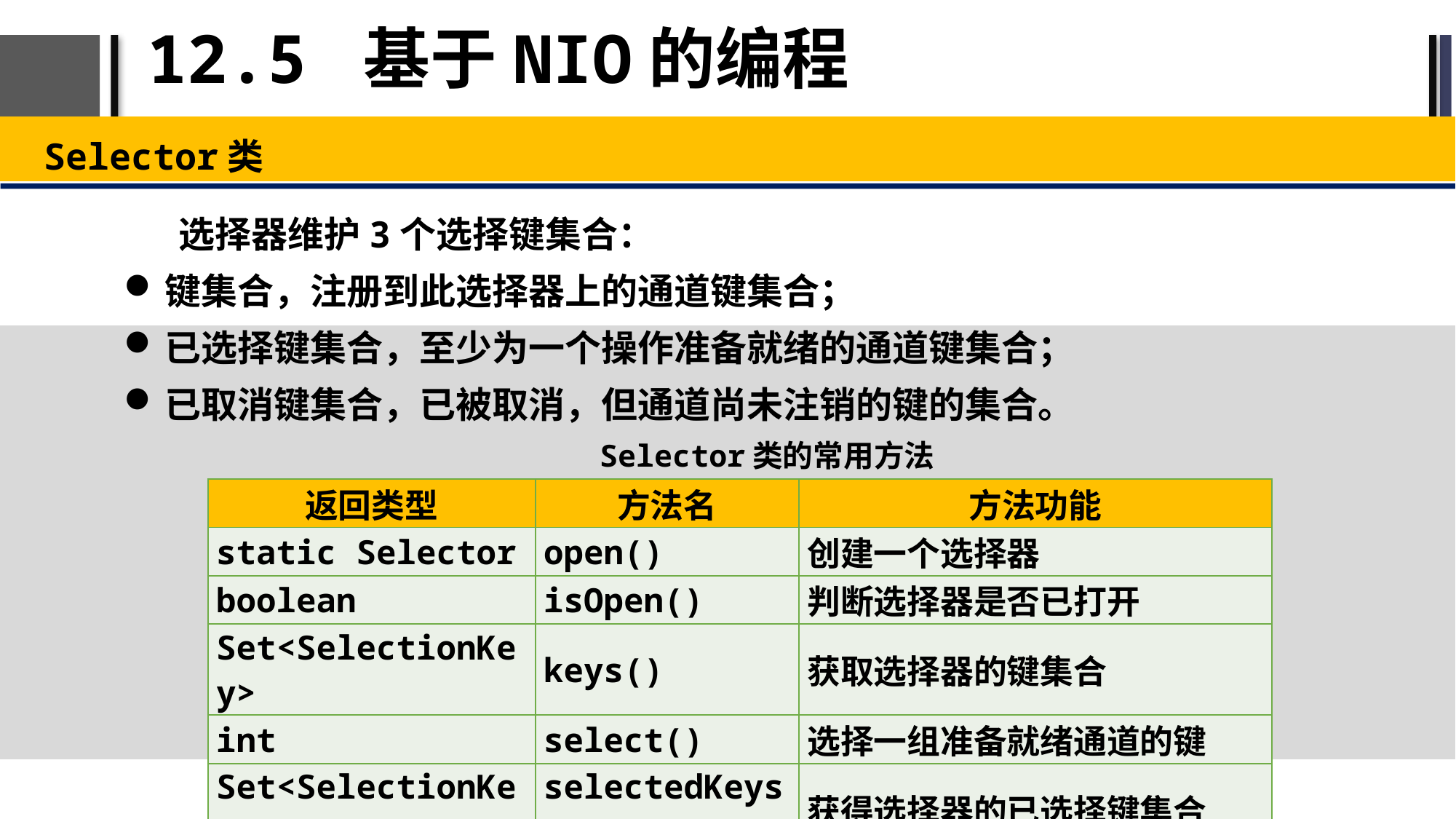

# 12.5 基于NIO的编程

Selector类

选择器维护3个选择键集合：
键集合，注册到此选择器上的通道键集合；
已选择键集合，至少为一个操作准备就绪的通道键集合；
已取消键集合，已被取消，但通道尚未注销的键的集合。
Selector类的常用方法

| 返回类型 | 方法名 | 方法功能 |
| --- | --- | --- |
| static Selector | open() | 创建一个选择器 |
| boolean | isOpen() | 判断选择器是否已打开 |
| Set<SelectionKey> | keys() | 获取选择器的键集合 |
| int | select() | 选择一组准备就绪通道的键 |
| Set<SelectionKey> | selectedKeys() | 获得选择器的已选择键集合 |
| void | close() | 关闭此选择器 |